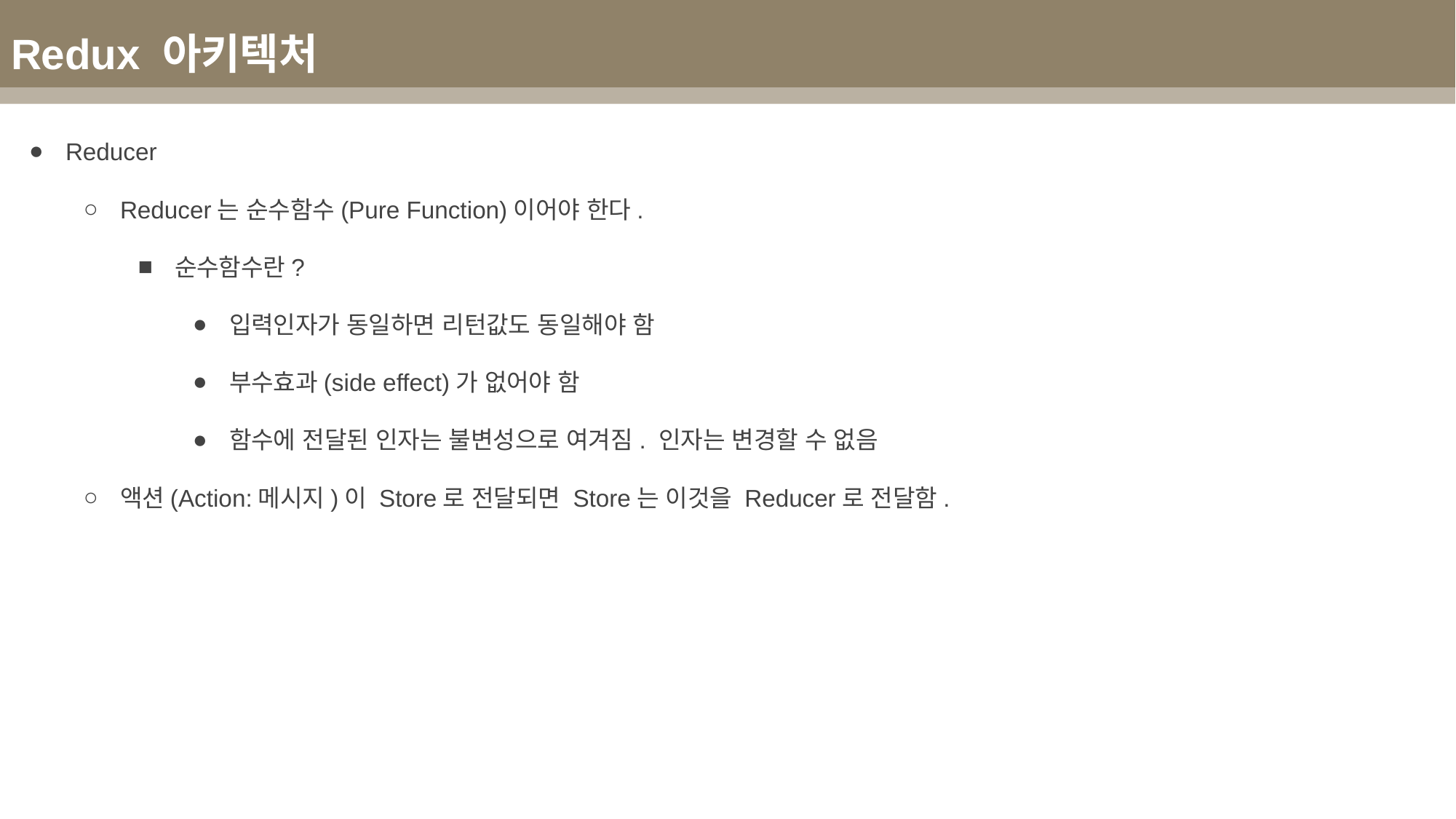

Redux 아키텍처
Reducer
Reducer는 순수함수(Pure Function)이어야 한다.
순수함수란?
입력인자가 동일하면 리턴값도 동일해야 함
부수효과(side effect)가 없어야 함
함수에 전달된 인자는 불변성으로 여겨짐. 인자는 변경할 수 없음
액션(Action:메시지)이 Store로 전달되면 Store는 이것을 Reducer로 전달함.